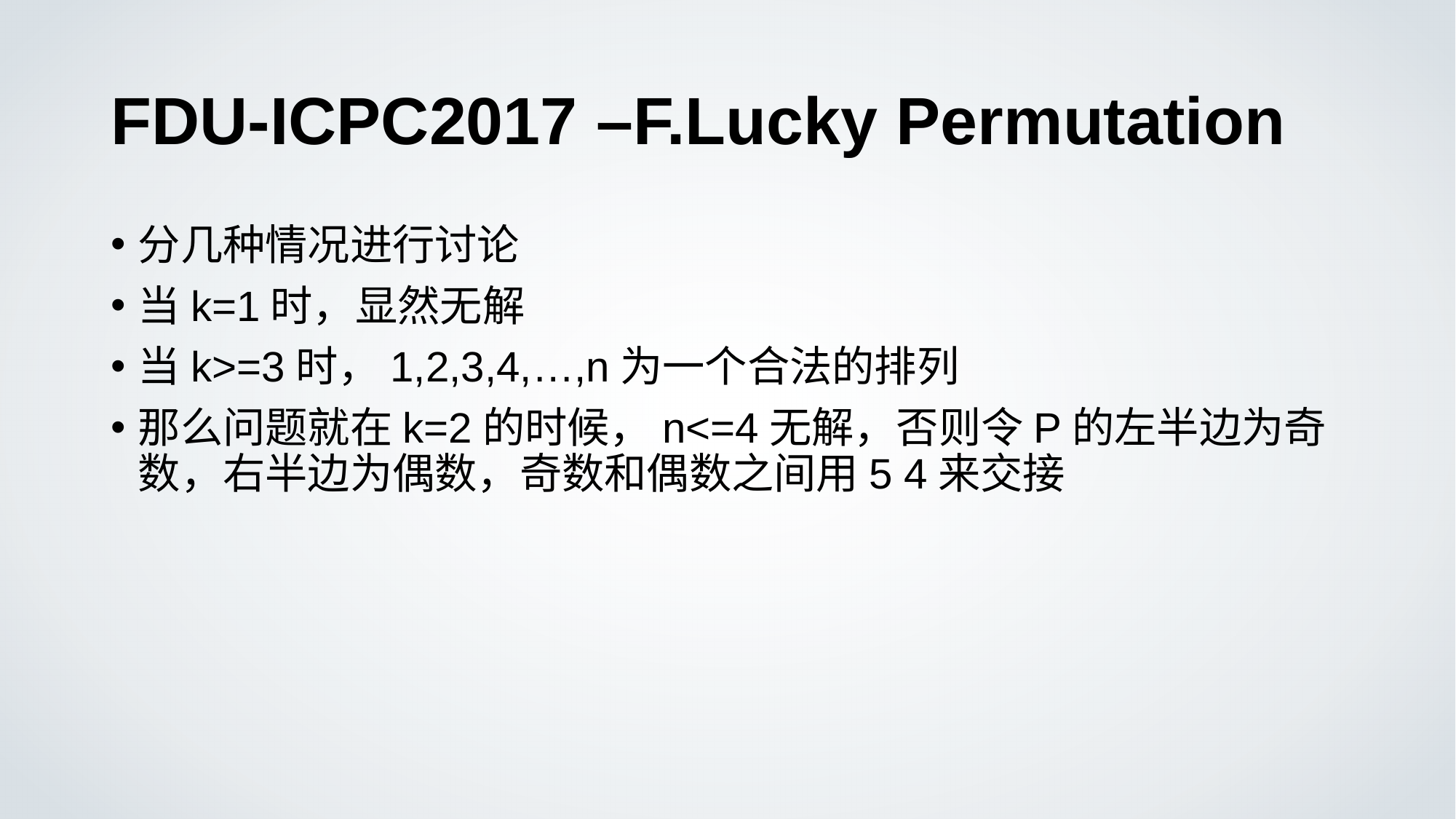

# FDU-ICPC2017 –F.Lucky Permutation
分几种情况进行讨论
当k=1时，显然无解
当k>=3时，1,2,3,4,…,n为一个合法的排列
那么问题就在k=2的时候，n<=4无解，否则令P的左半边为奇数，右半边为偶数，奇数和偶数之间用5 4来交接